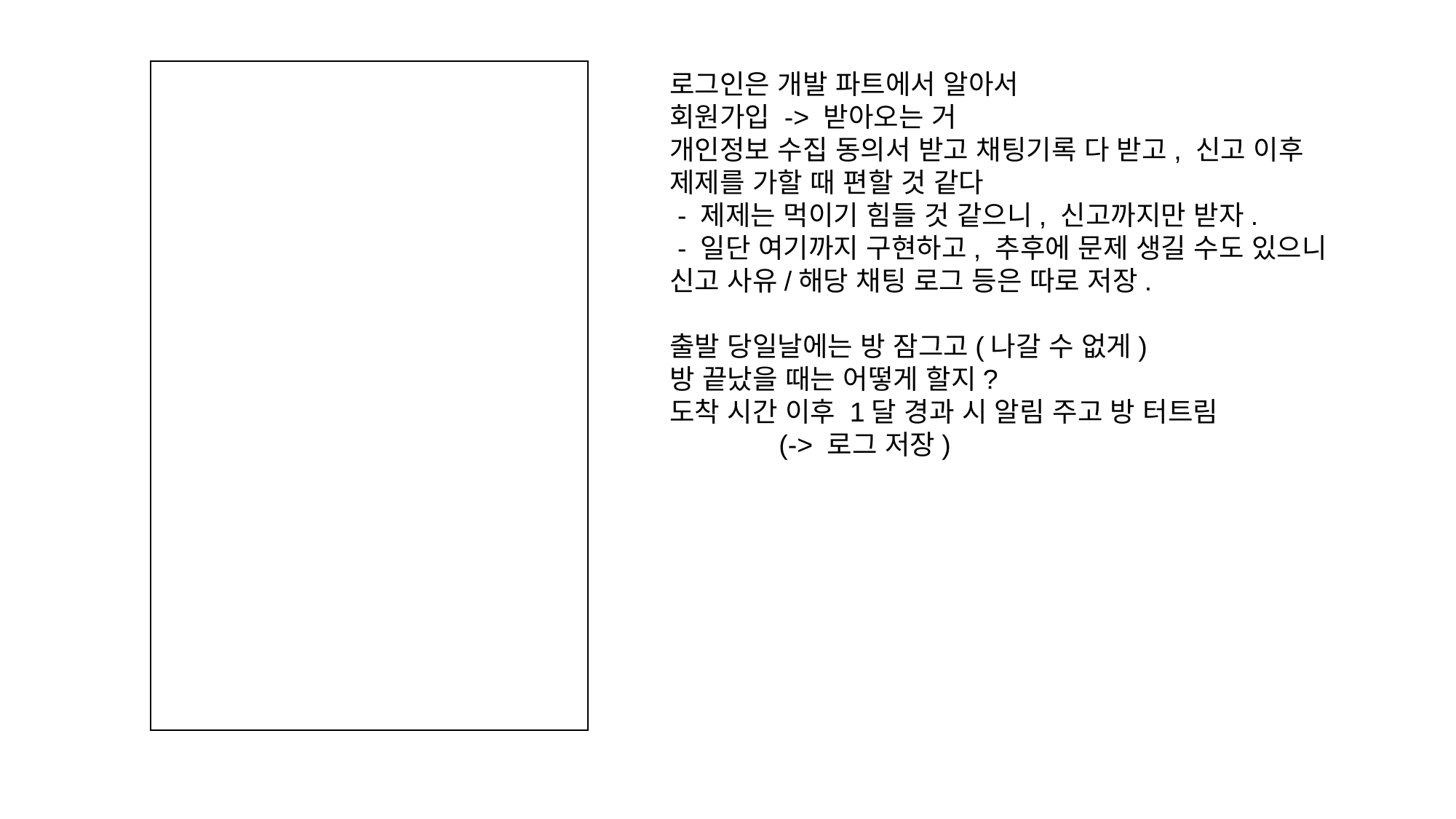

로그인은 개발 파트에서 알아서
회원가입 -> 받아오는 거
개인정보 수집 동의서 받고 채팅기록 다 받고, 신고 이후 제제를 가할 때 편할 것 같다
 - 제제는 먹이기 힘들 것 같으니, 신고까지만 받자.
 - 일단 여기까지 구현하고, 추후에 문제 생길 수도 있으니 신고 사유/해당 채팅 로그 등은 따로 저장.

출발 당일날에는 방 잠그고(나갈 수 없게)
방 끝났을 때는 어떻게 할지?
도착 시간 이후 1달 경과 시 알림 주고 방 터트림
	(-> 로그 저장)